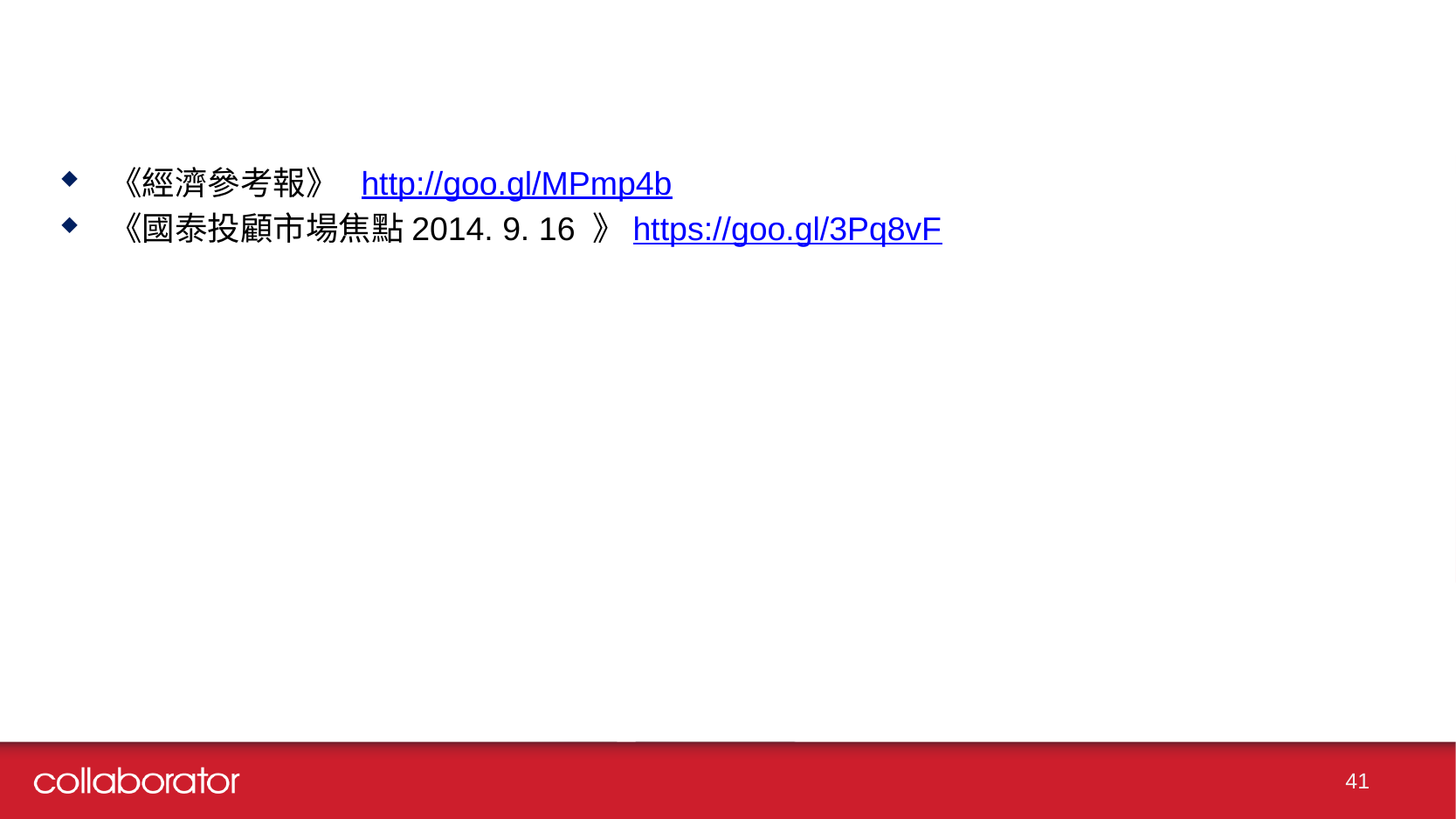

#
《經濟參考報》  http://goo.gl/MPmp4b
《國泰投顧市場焦點2014. 9. 16 》https://goo.gl/3Pq8vF
41